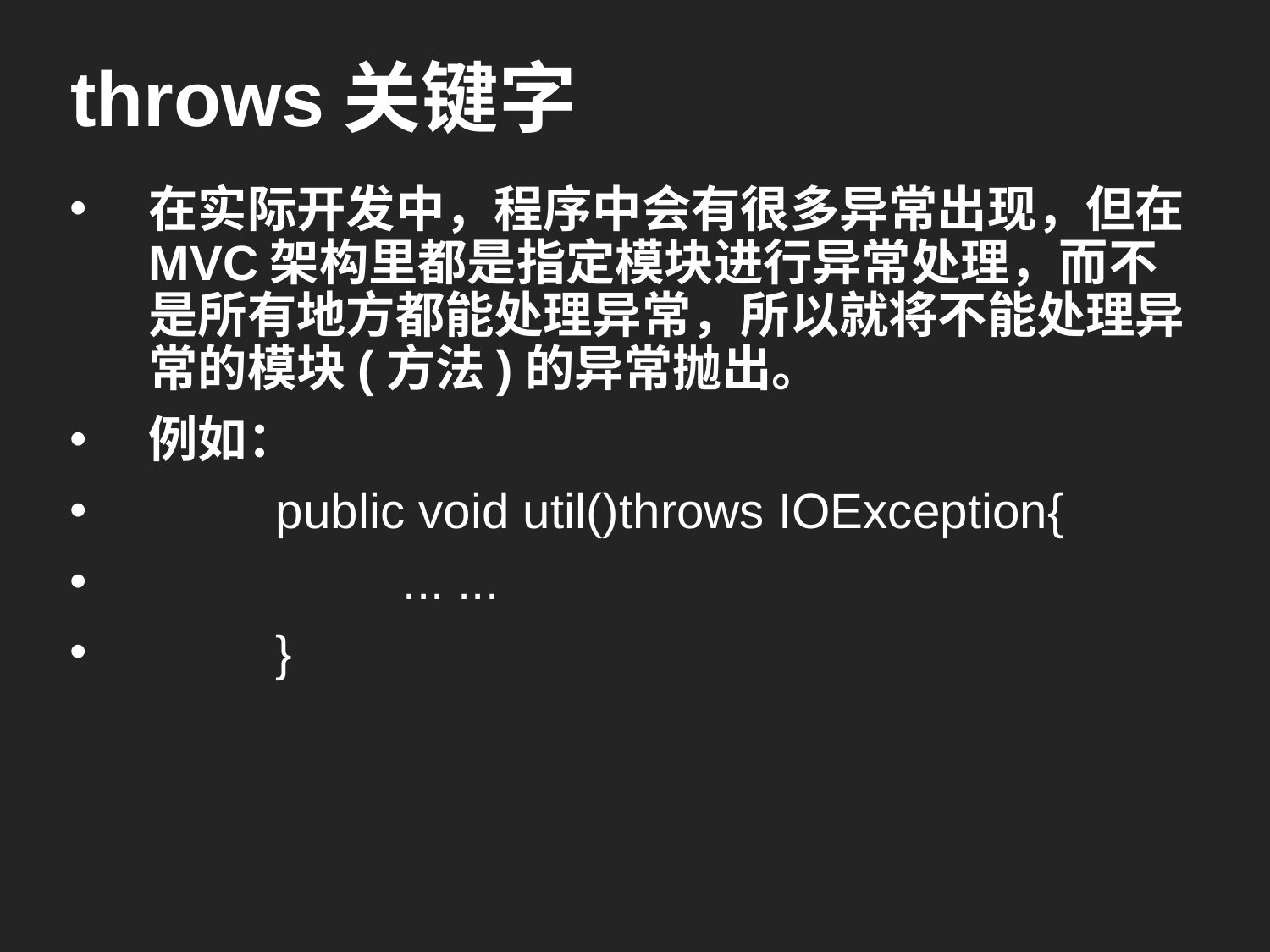

# throws关键字
在实际开发中，程序中会有很多异常出现，但在MVC架构里都是指定模块进行异常处理，而不是所有地方都能处理异常，所以就将不能处理异常的模块(方法)的异常抛出。
例如：
	public void util()throws IOException{
		... ...
	}